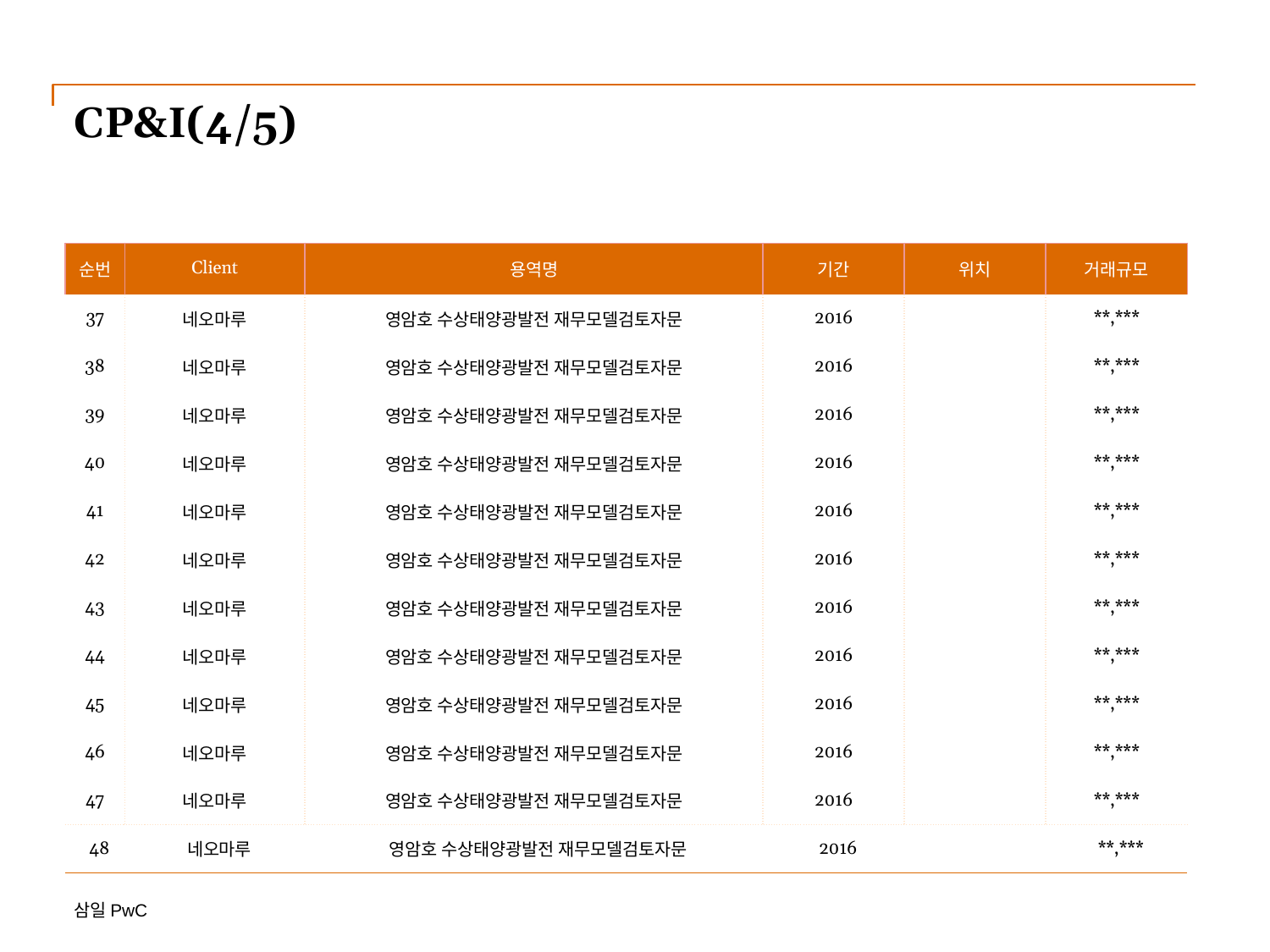

# CP&I(4/5)

| 순번 | Client | 용역명 | 기간 | 위치 | 거래규모 |
| --- | --- | --- | --- | --- | --- |
| 37 | 네오마루 | 영암호 수상태양광발전 재무모델검토자문 | 2016 |  | \*\*,\*\*\* |
| 38 | 네오마루 | 영암호 수상태양광발전 재무모델검토자문 | 2016 |  | \*\*,\*\*\* |
| 39 | 네오마루 | 영암호 수상태양광발전 재무모델검토자문 | 2016 |  | \*\*,\*\*\* |
| 40 | 네오마루 | 영암호 수상태양광발전 재무모델검토자문 | 2016 |  | \*\*,\*\*\* |
| 41 | 네오마루 | 영암호 수상태양광발전 재무모델검토자문 | 2016 |  | \*\*,\*\*\* |
| 42 | 네오마루 | 영암호 수상태양광발전 재무모델검토자문 | 2016 |  | \*\*,\*\*\* |
| 43 | 네오마루 | 영암호 수상태양광발전 재무모델검토자문 | 2016 |  | \*\*,\*\*\* |
| 44 | 네오마루 | 영암호 수상태양광발전 재무모델검토자문 | 2016 |  | \*\*,\*\*\* |
| 45 | 네오마루 | 영암호 수상태양광발전 재무모델검토자문 | 2016 |  | \*\*,\*\*\* |
| 46 | 네오마루 | 영암호 수상태양광발전 재무모델검토자문 | 2016 |  | \*\*,\*\*\* |
| 47 | 네오마루 | 영암호 수상태양광발전 재무모델검토자문 | 2016 |  | \*\*,\*\*\* |
| 48 | 네오마루 | 영암호 수상태양광발전 재무모델검토자문 | 2016 |  | \*\*,\*\*\* |